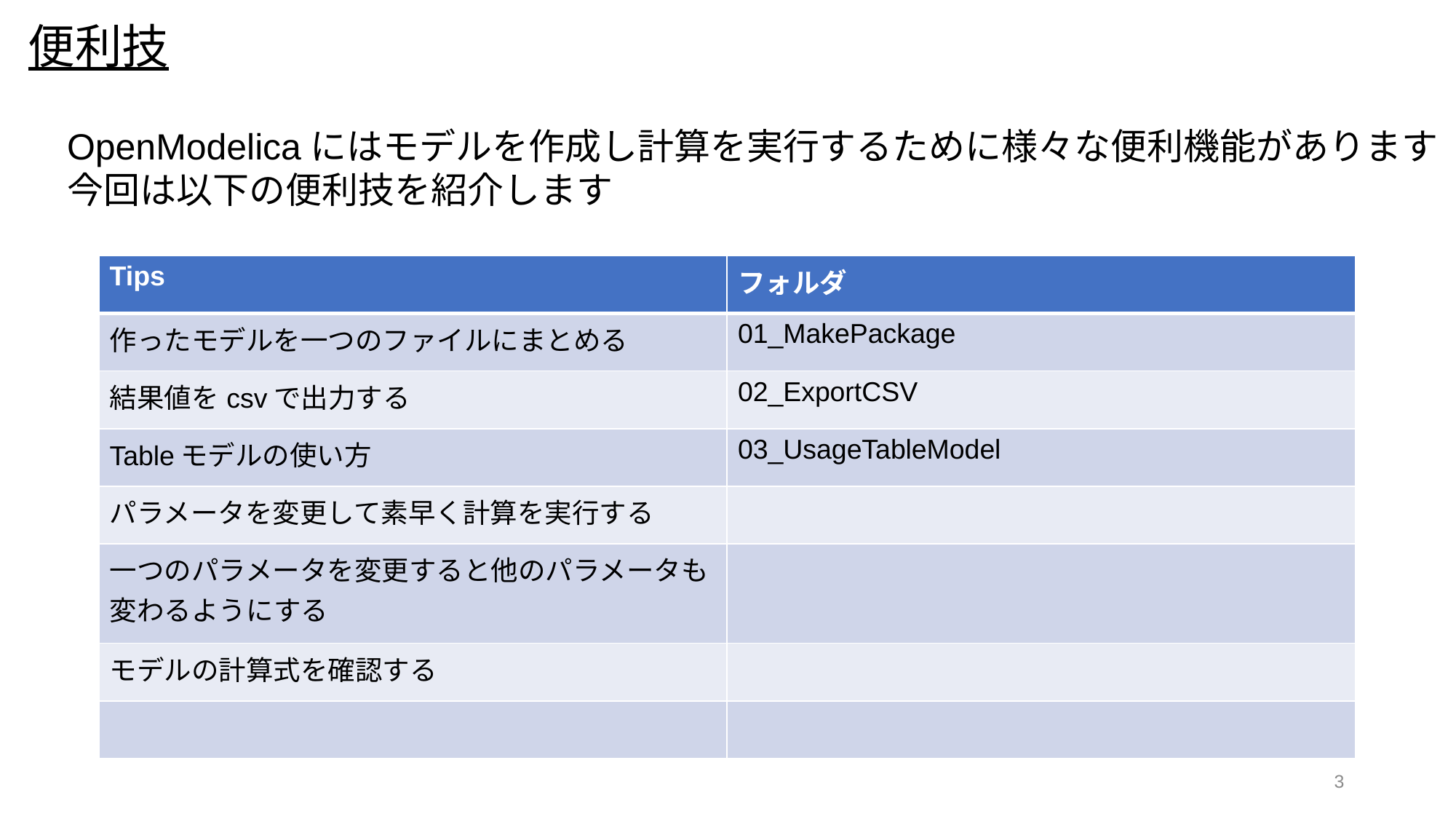

便利技
OpenModelicaにはモデルを作成し計算を実行するために様々な便利機能があります
今回は以下の便利技を紹介します
| Tips | フォルダ |
| --- | --- |
| 作ったモデルを一つのファイルにまとめる | 01\_MakePackage |
| 結果値をcsvで出力する | 02\_ExportCSV |
| Tableモデルの使い方 | 03\_UsageTableModel |
| パラメータを変更して素早く計算を実行する |  |
| 一つのパラメータを変更すると他のパラメータも変わるようにする |  |
| モデルの計算式を確認する |  |
|  |  |

　　.pptx

3